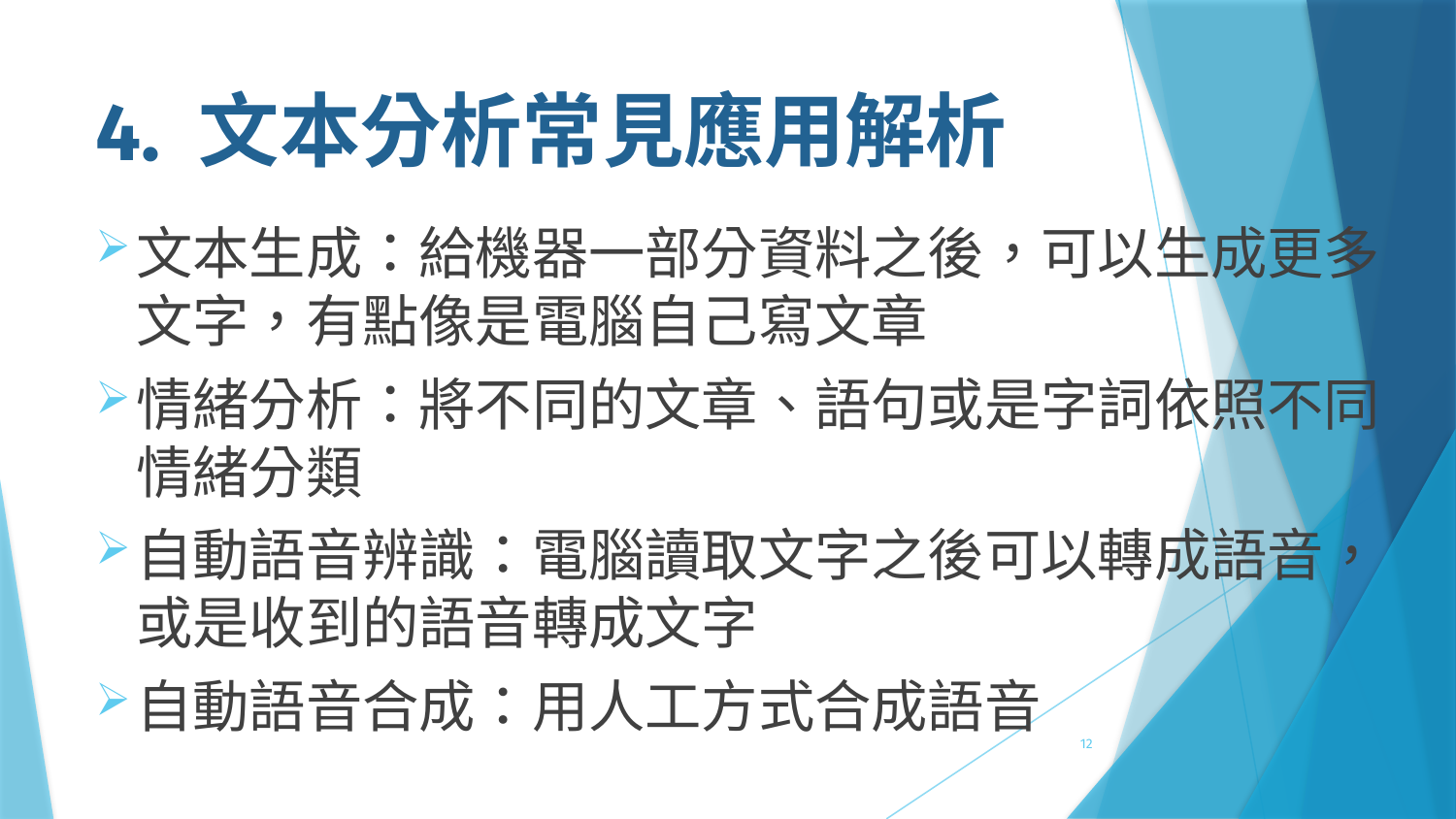

# 4. 文本分析常見應用解析
文本生成：給機器一部分資料之後，可以生成更多文字，有點像是電腦自己寫文章
情緒分析：將不同的文章、語句或是字詞依照不同情緒分類
自動語音辨識：電腦讀取文字之後可以轉成語音，或是收到的語音轉成文字
自動語音合成：用人工方式合成語音
12